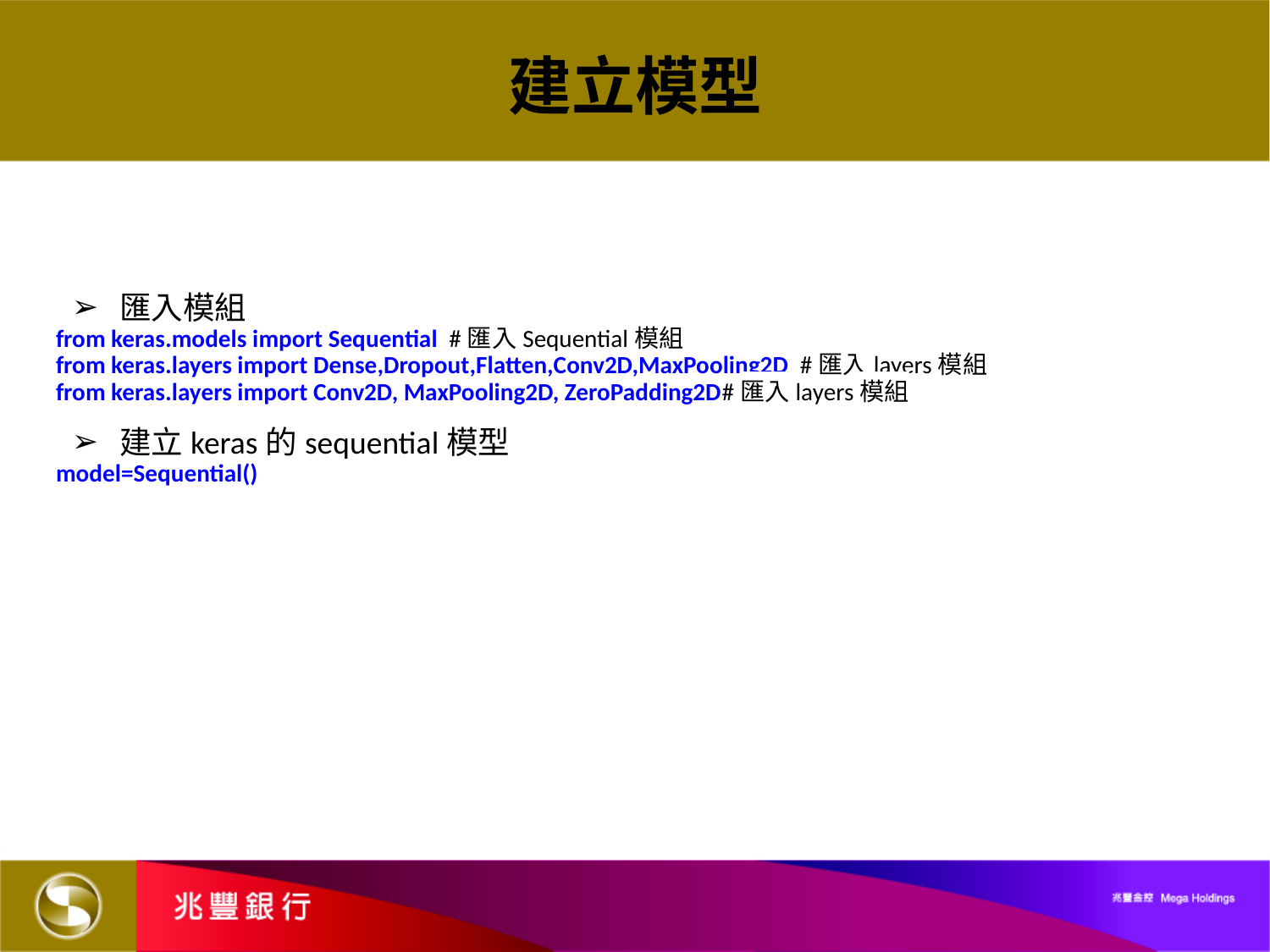

# 建立模型
匯入模組
from keras.models import Sequential  #匯入Sequential模組
from keras.layers import Dense,Dropout,Flatten,Conv2D,MaxPooling2D  #匯入layers模組
from keras.layers import Conv2D, MaxPooling2D, ZeroPadding2D#匯入layers模組

建立keras的sequential模型
model=Sequential()